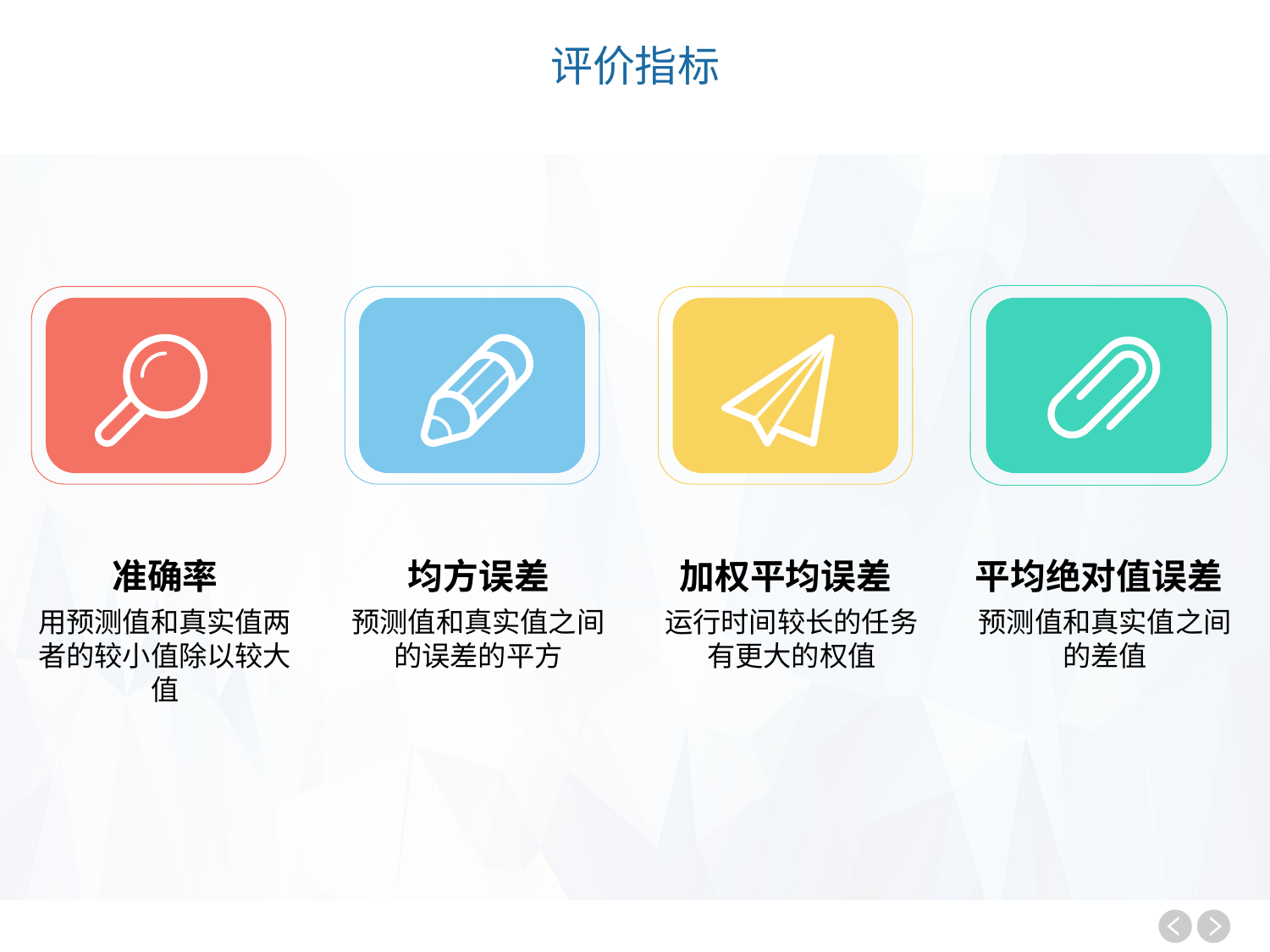

评价指标

准确率
均方误差
加权平均误差
平均绝对值误差
用预测值和真实值两者的较小值除以较大值
预测值和真实值之间的误差的平方
运行时间较长的任务有更大的权值
预测值和真实值之间的差值